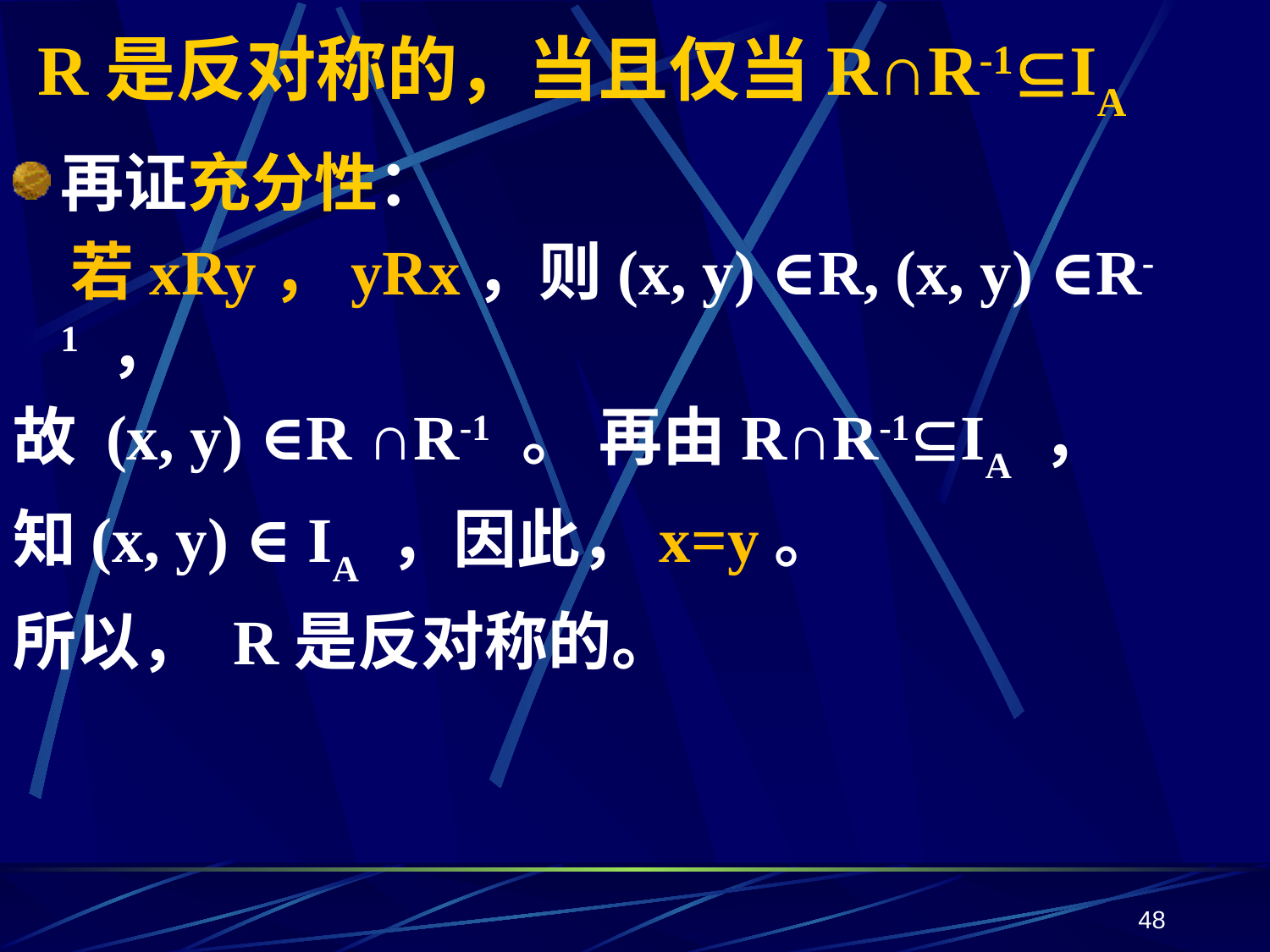

# R是反对称的，当且仅当R∩R-1⊆IA
再证充分性：
   若xRy，yRx，则(x, y) ∈R, (x, y) ∈R-1 ，
故 (x, y) ∈R ∩R-1 。 再由R∩R-1⊆IA ，
知(x, y) ∈ IA ，因此，x=y。
所以， R是反对称的。
48